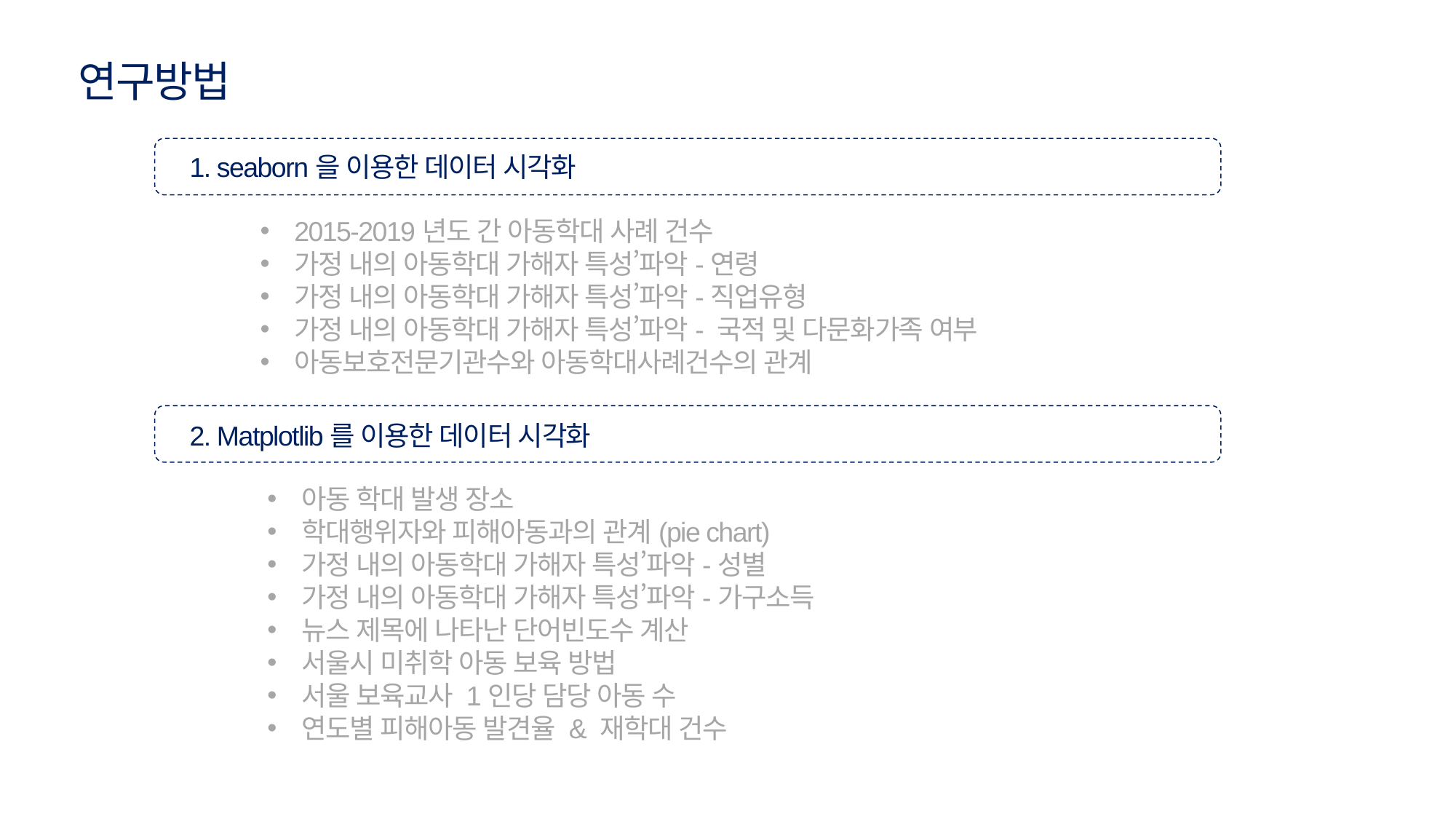

연구방법

1. seaborn을 이용한 데이터 시각화
2015-2019년도 간 아동학대 사례 건수
가정 내의 아동학대 가해자 특성’파악-연령
가정 내의 아동학대 가해자 특성’파악-직업유형
가정 내의 아동학대 가해자 특성’파악- 국적 및 다문화가족 여부
아동보호전문기관수와 아동학대사례건수의 관계

2. Matplotlib를 이용한 데이터 시각화
아동 학대 발생 장소
학대행위자와 피해아동과의 관계(pie chart)
가정 내의 아동학대 가해자 특성’파악-성별
가정 내의 아동학대 가해자 특성’파악-가구소득
뉴스 제목에 나타난 단어빈도수 계산
서울시 미취학 아동 보육 방법
서울 보육교사 1인당 담당 아동 수
연도별 피해아동 발견율 & 재학대 건수